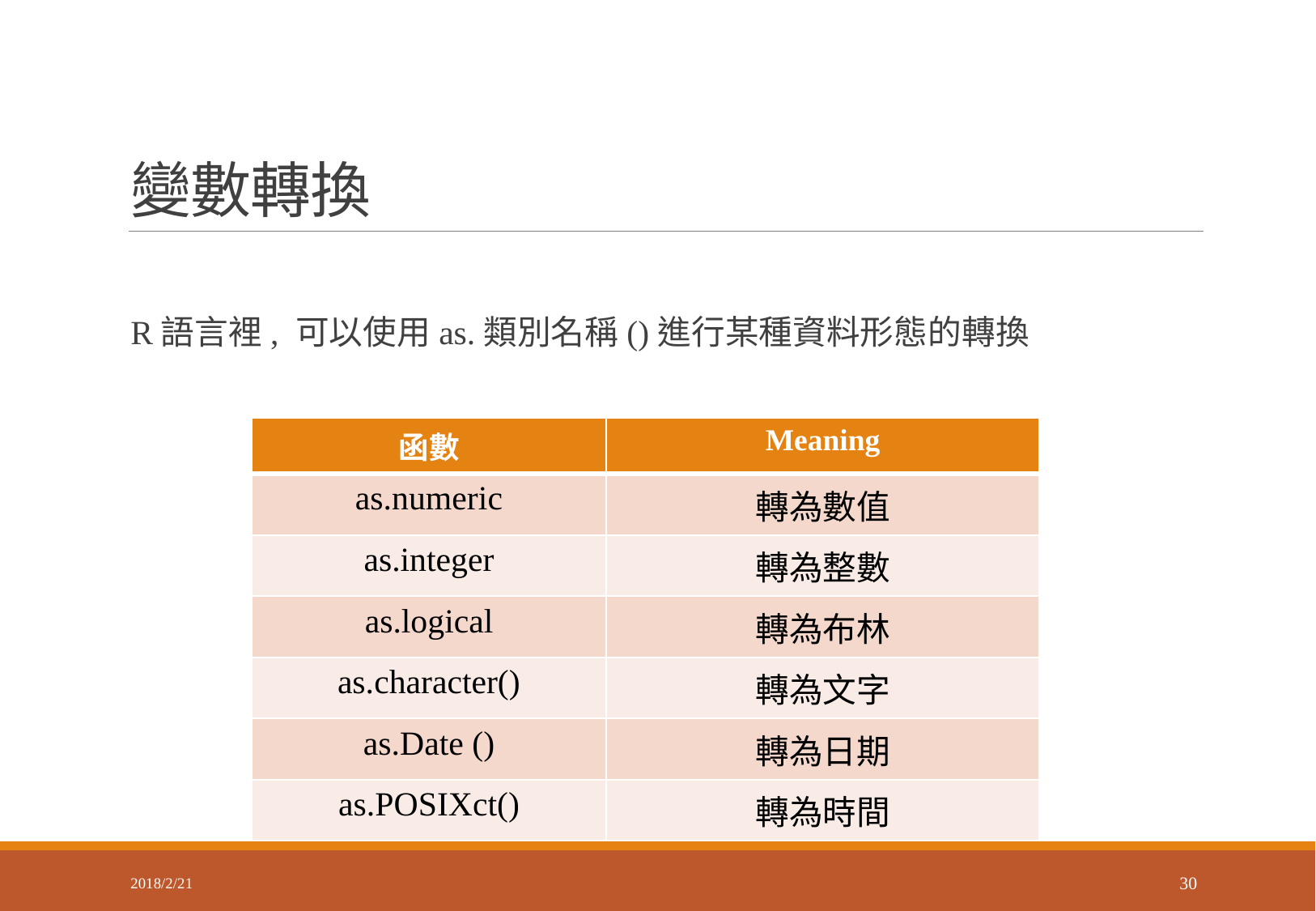

# 變數轉換

R語言裡, 可以使用as.類別名稱()進行某種資料形態的轉換

| 函數 | Meaning |
| --- | --- |
| as.numeric | 轉為數值 |
| as.integer | 轉為整數 |
| as.logical | 轉為布林 |
| as.character() | 轉為文字 |
| as.Date () | 轉為日期 |
| as.POSIXct() | 轉為時間 |
2018/2/21
30